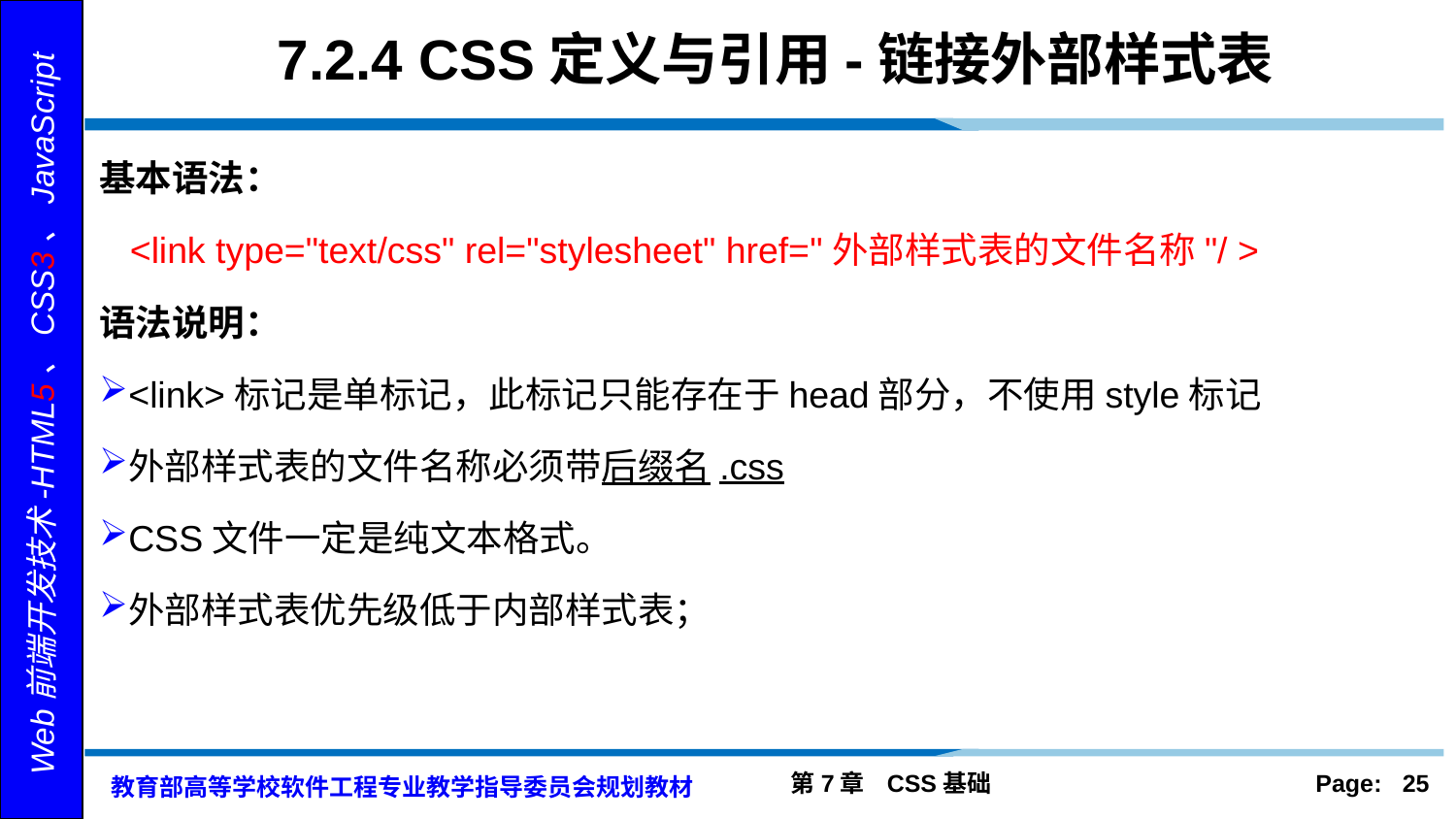

# 7.2.4 CSS定义与引用-链接外部样式表
基本语法：
   <link type="text/css" rel="stylesheet" href="外部样式表的文件名称"/ >
语法说明：
<link>标记是单标记，此标记只能存在于head部分，不使用style标记
外部样式表的文件名称必须带后缀名.css
CSS文件一定是纯文本格式。
外部样式表优先级低于内部样式表；